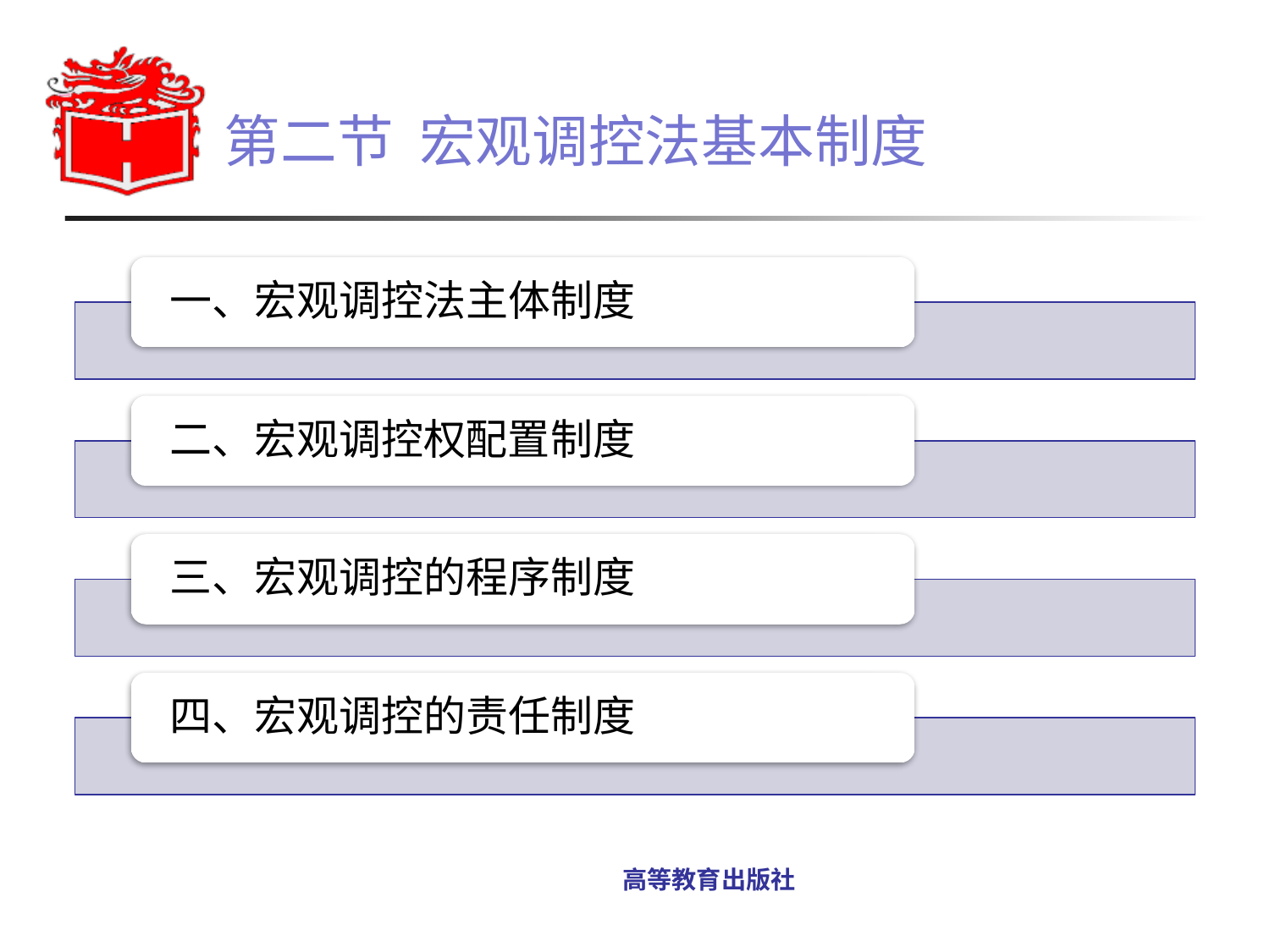

# 第二节  宏观调控法基本制度
一、宏观调控法主体制度
二、宏观调控权配置制度
三、宏观调控的程序制度
四、宏观调控的责任制度

高等教育出版社